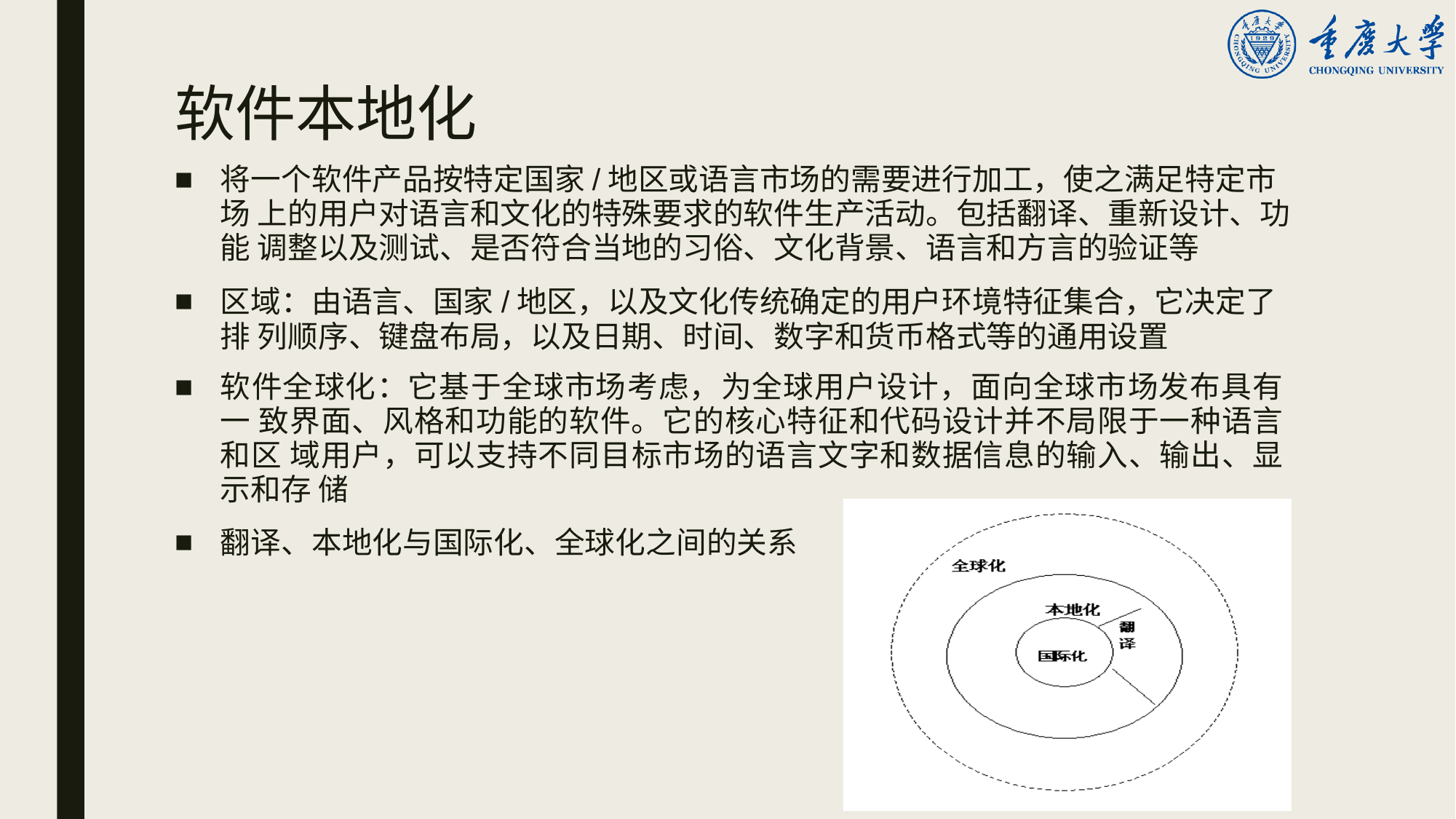

# 软件本地化
将一个软件产品按特定国家/地区或语言市场的需要进行加工，使之满足特定市场 上的用户对语言和文化的特殊要求的软件生产活动。包括翻译、重新设计、功能 调整以及测试、是否符合当地的习俗、文化背景、语言和方言的验证等
区域：由语言、国家/地区，以及文化传统确定的用户环境特征集合，它决定了排 列顺序、键盘布局，以及日期、时间、数字和货币格式等的通用设置
软件全球化：它基于全球市场考虑，为全球用户设计，面向全球市场发布具有一 致界面、风格和功能的软件。它的核心特征和代码设计并不局限于一种语言和区 域用户，可以支持不同目标市场的语言文字和数据信息的输入、输出、显示和存 储
翻译、本地化与国际化、全球化之间的关系